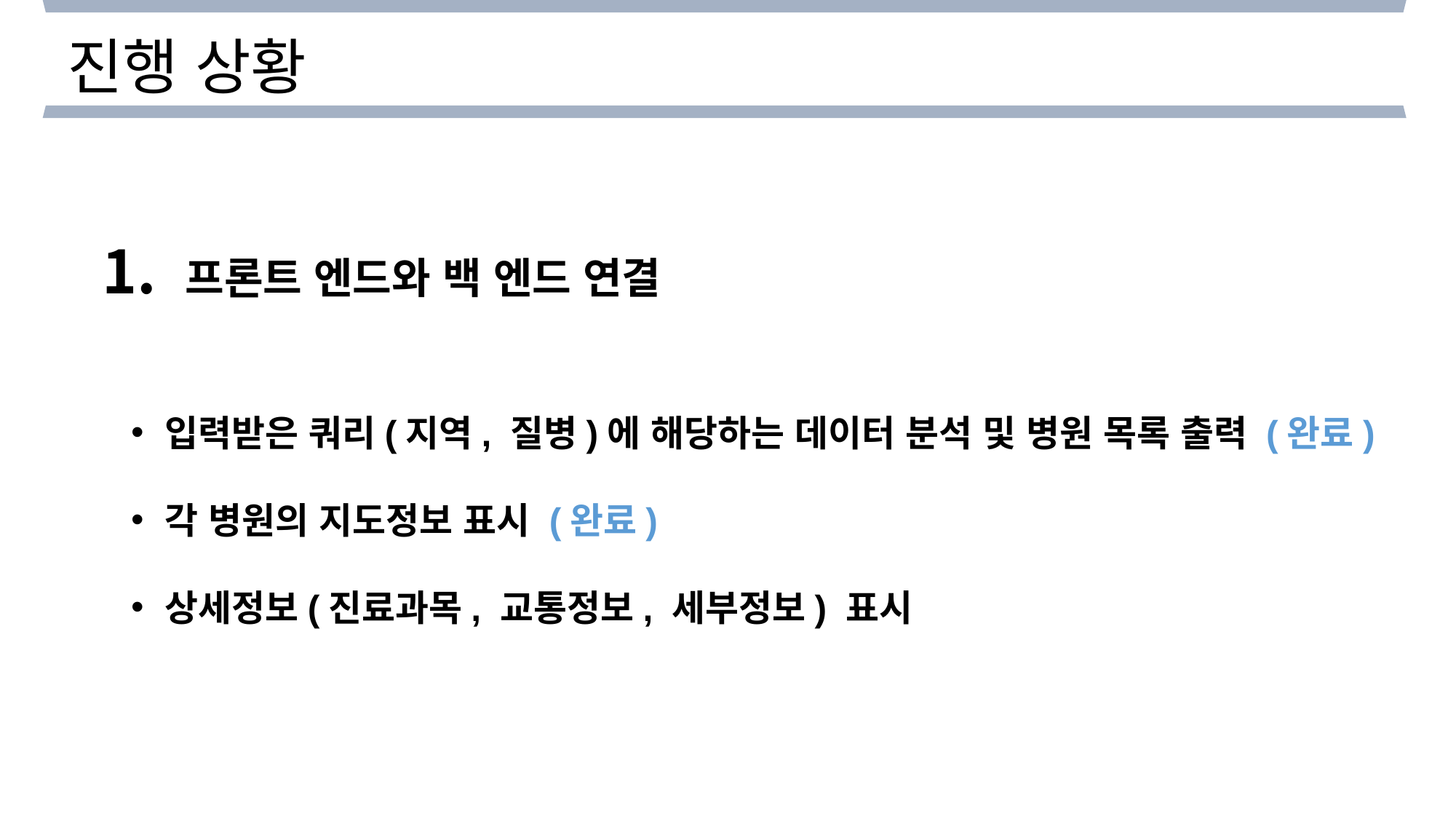

진행 상황

 프론트 엔드와 백 엔드 연결
입력받은 쿼리(지역, 질병)에 해당하는 데이터 분석 및 병원 목록 출력 (완료)
각 병원의 지도정보 표시 (완료)
상세정보(진료과목, 교통정보, 세부정보) 표시